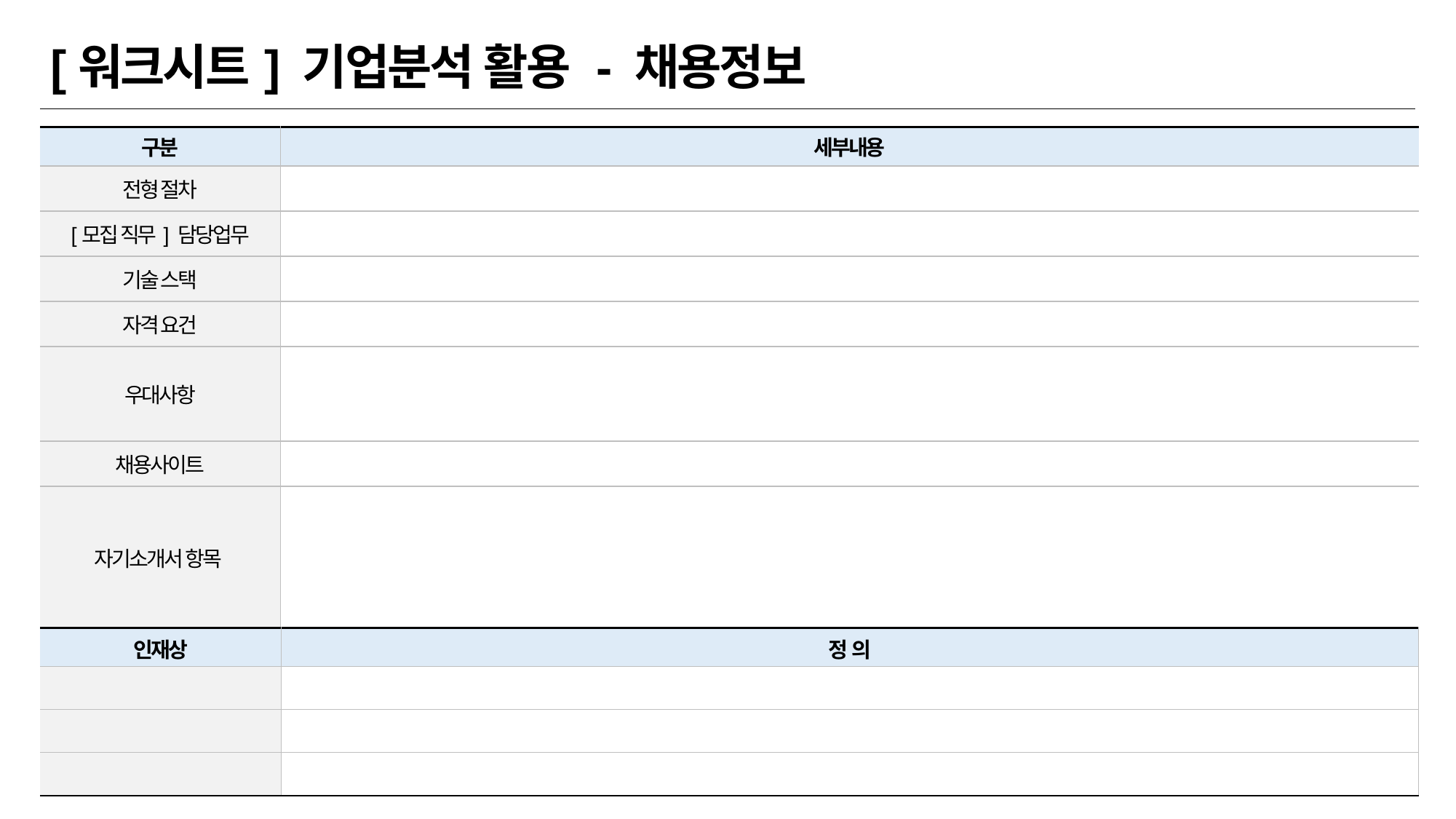

# [워크시트] 기업분석 활용 - 채용정보
| 구분 | 세부내용 |
| --- | --- |
| 전형 절차 |  |
| [모집 직무] 담당업무 |  |
| 기술 스택 |  |
| 자격 요건 |  |
| 우대사항 |  |
| 채용사이트 |  |
| 자기소개서 항목 |  |
| 인재상 | 정 의 |
| --- | --- |
|  |  |
|  |  |
|  |  |